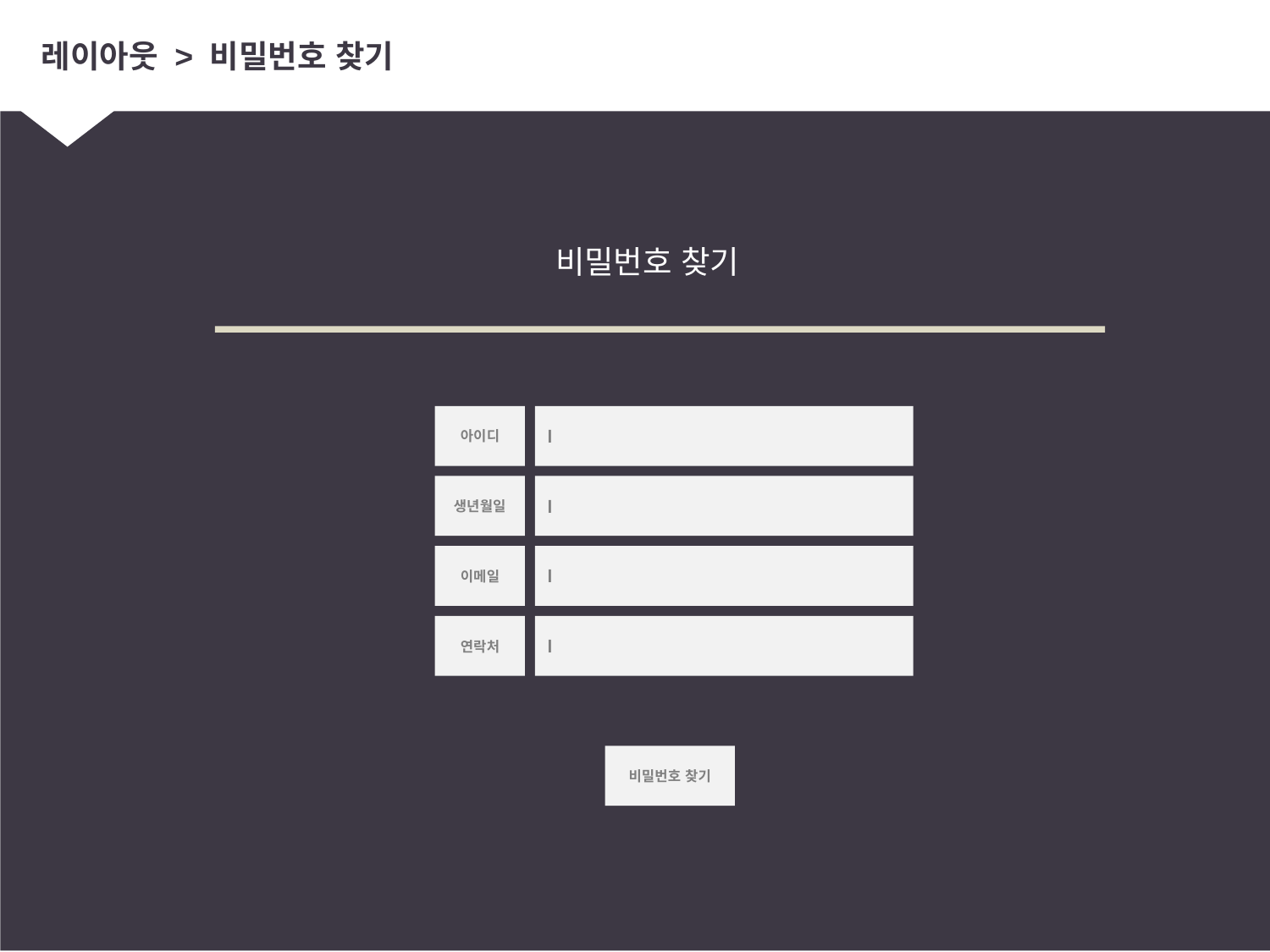

# 레이아웃 > 비밀번호 찾기
비밀번호 찾기

아이디
l
생년월일
l
이메일
l
연락처
l
비밀번호 찾기